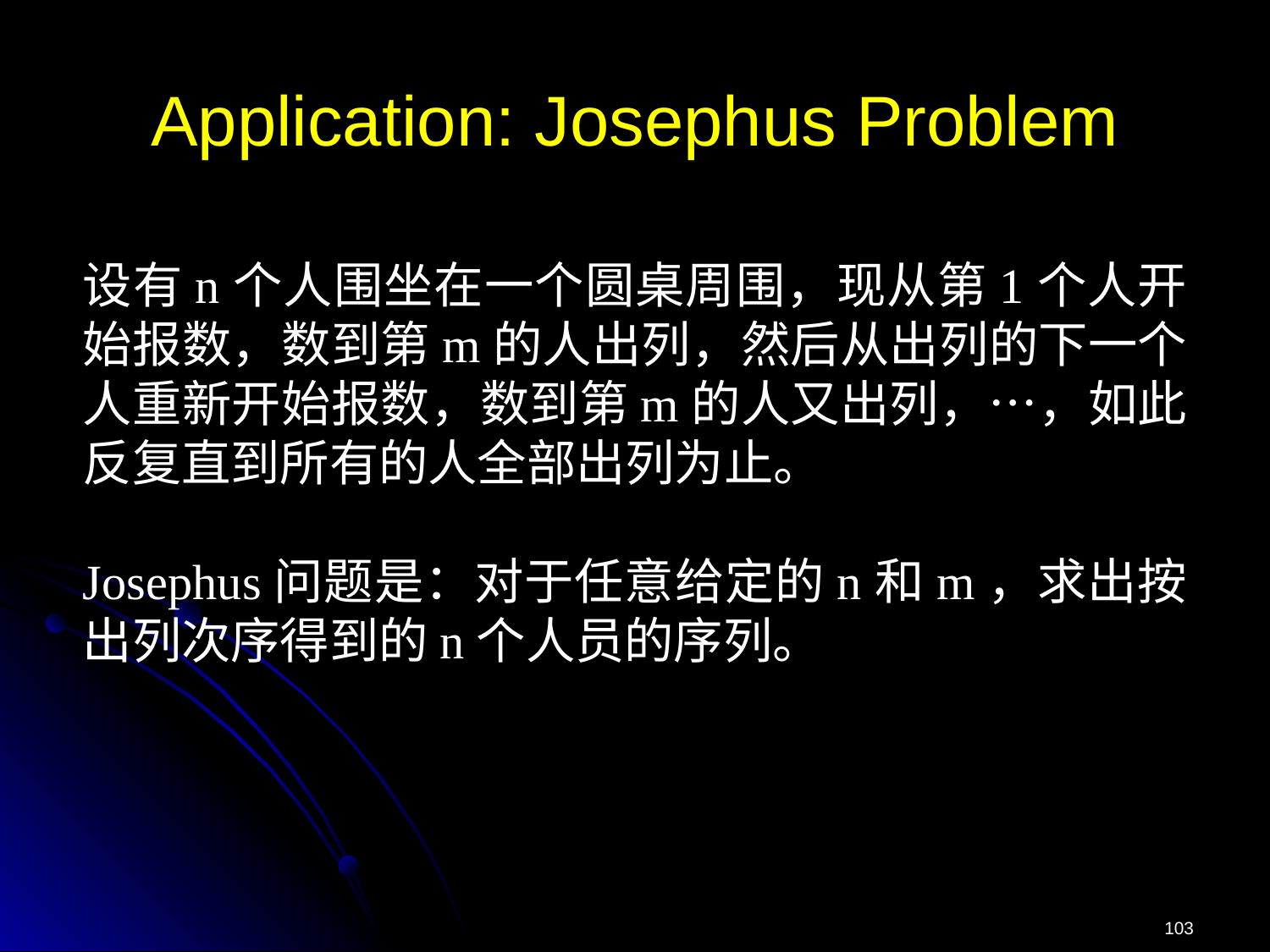

# Application: Josephus Problem
设有n个人围坐在一个圆桌周围，现从第1个人开始报数，数到第m的人出列，然后从出列的下一个人重新开始报数，数到第m的人又出列，…，如此反复直到所有的人全部出列为止。

Josephus问题是：对于任意给定的n和m，求出按出列次序得到的n个人员的序列。

103